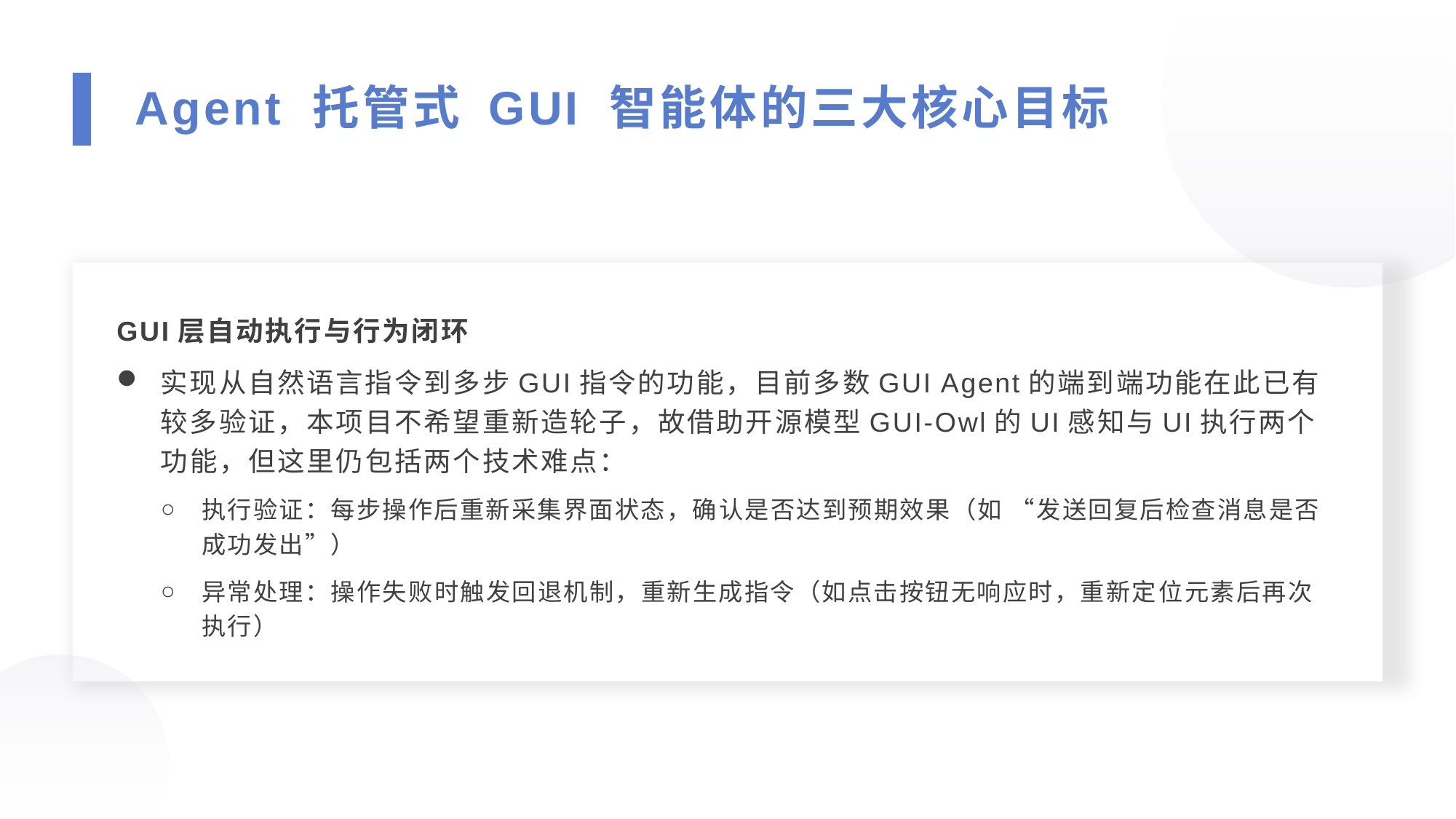

Agent 托管式 GUI 智能体的三大核心目标

GUI层自动执行与行为闭环
实现从自然语言指令到多步GUI指令的功能，目前多数GUI Agent的端到端功能在此已有较多验证，本项目不希望重新造轮子，故借助开源模型GUI-Owl的UI感知与UI执行两个功能，但这里仍包括两个技术难点：
执行验证：每步操作后重新采集界面状态，确认是否达到预期效果（如 “发送回复后检查消息是否成功发出”）
异常处理：操作失败时触发回退机制，重新生成指令（如点击按钮无响应时，重新定位元素后再次执行）